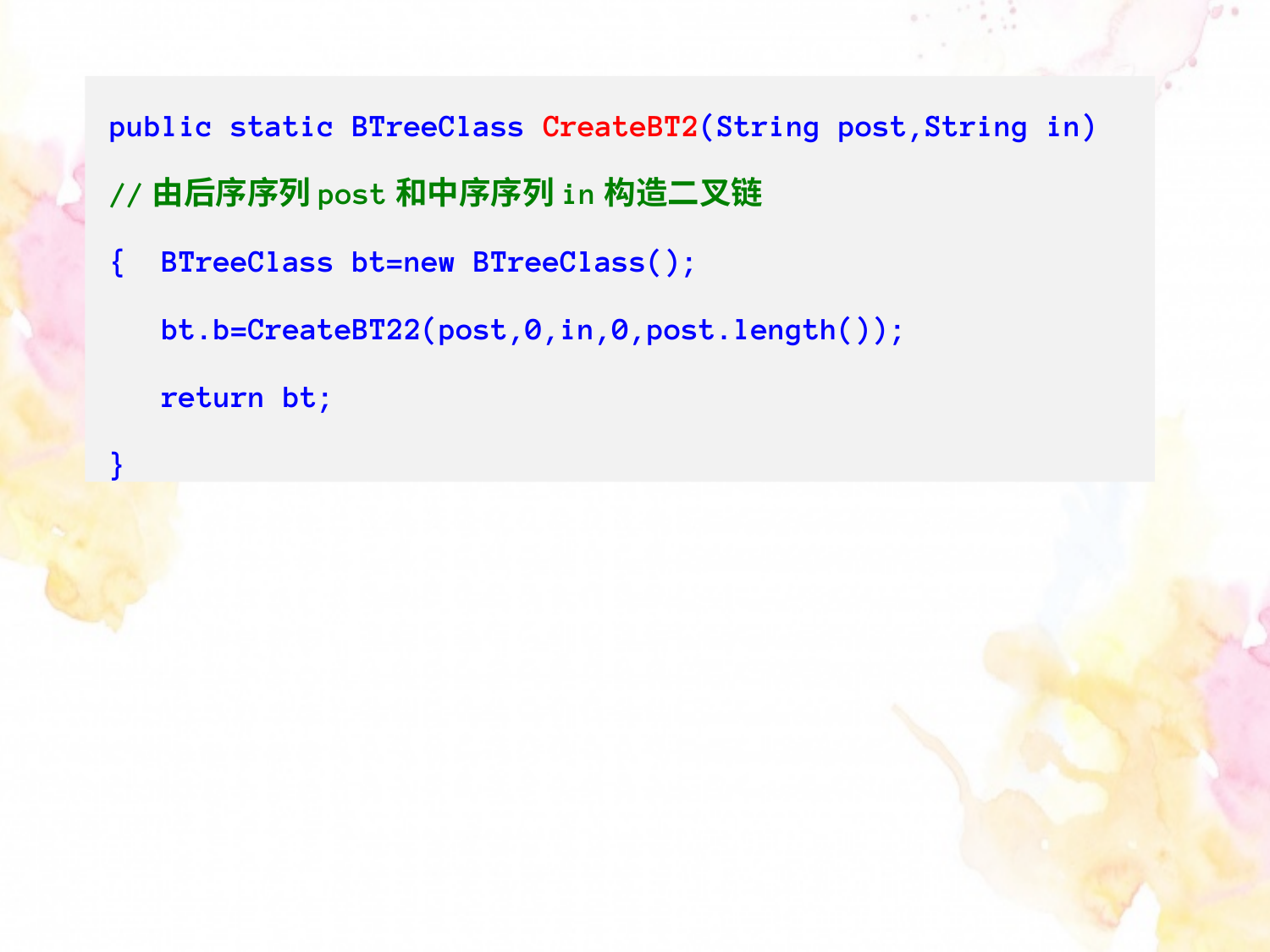

public static BTreeClass CreateBT2(String post,String in)
//由后序序列post和中序序列in构造二叉链
{  BTreeClass bt=new BTreeClass();
   bt.b=CreateBT22(post,0,in,0,post.length());
   return bt;
}